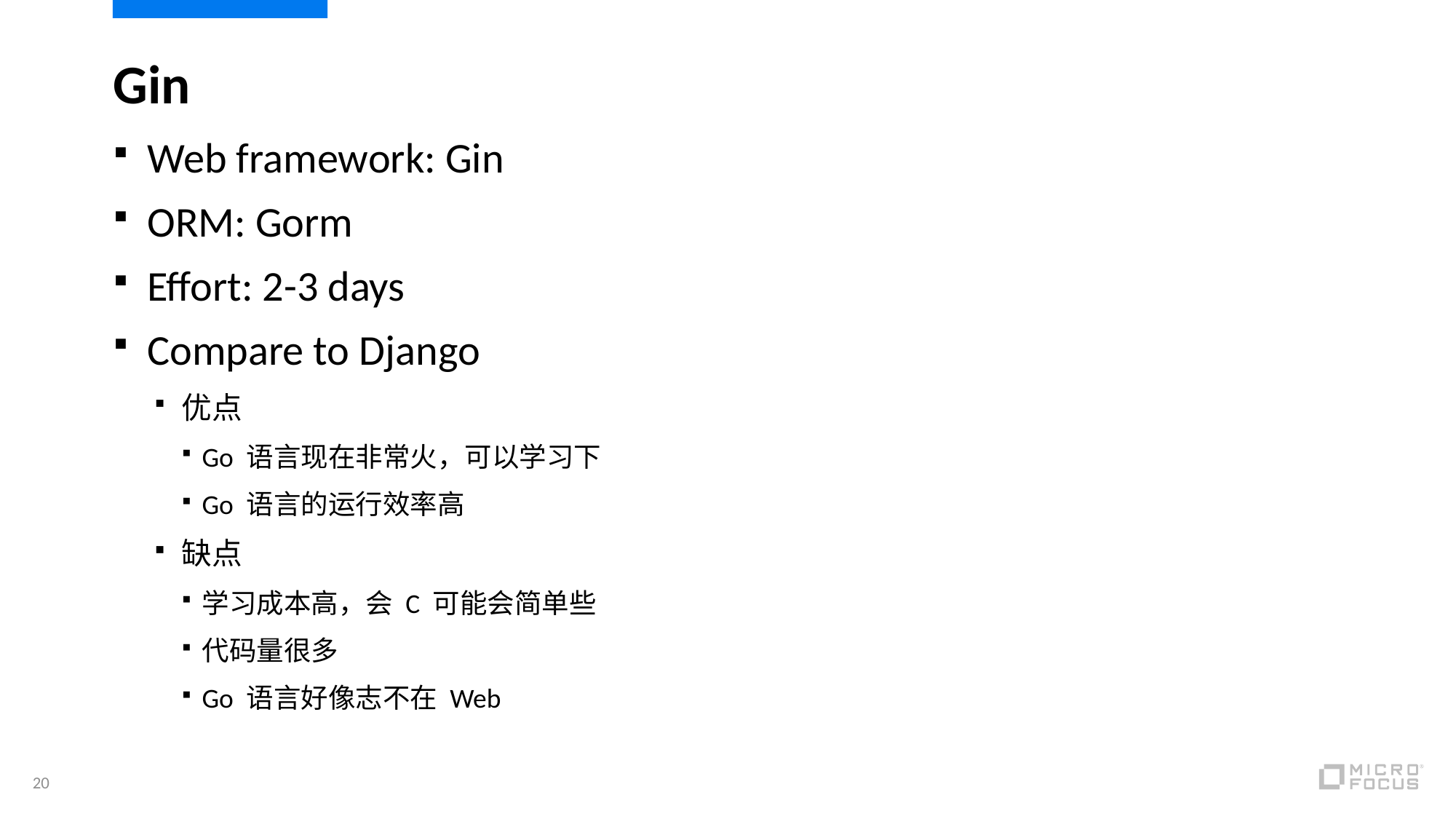

# Gin
Web framework: Gin
ORM: Gorm
Effort: 2-3 days
Compare to Django
优点
Go 语言现在非常火，可以学习下
Go 语言的运行效率高
缺点
学习成本高，会 C 可能会简单些
代码量很多
Go 语言好像志不在 Web

20